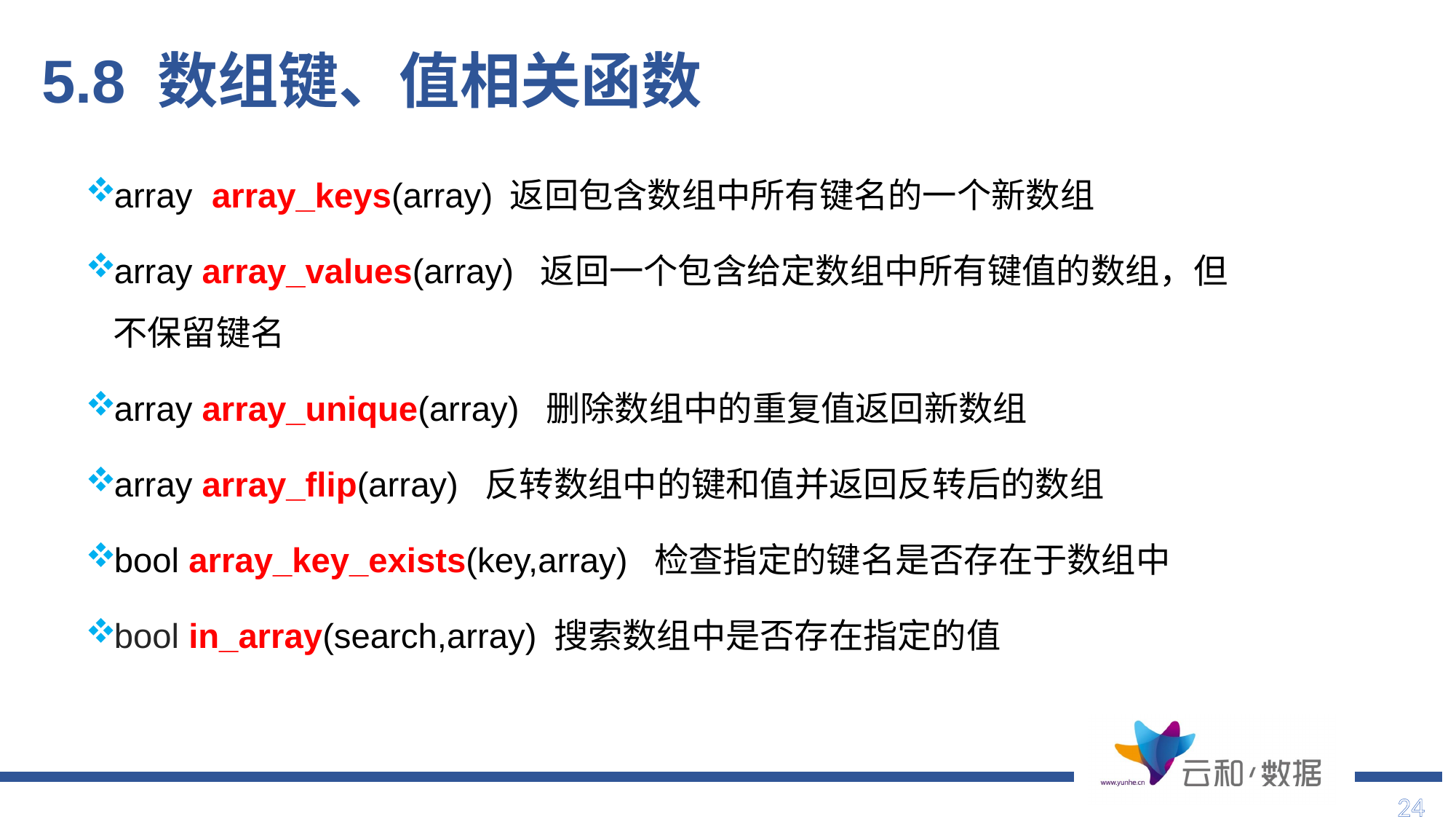

# 5.8 数组键、值相关函数
array  array_keys(array) 返回包含数组中所有键名的一个新数组
array array_values(array)  返回一个包含给定数组中所有键值的数组，但不保留键名
array array_unique(array)  删除数组中的重复值返回新数组
array array_flip(array)  反转数组中的键和值并返回反转后的数组
bool array_key_exists(key,array)  检查指定的键名是否存在于数组中
bool in_array(search,array) 搜索数组中是否存在指定的值